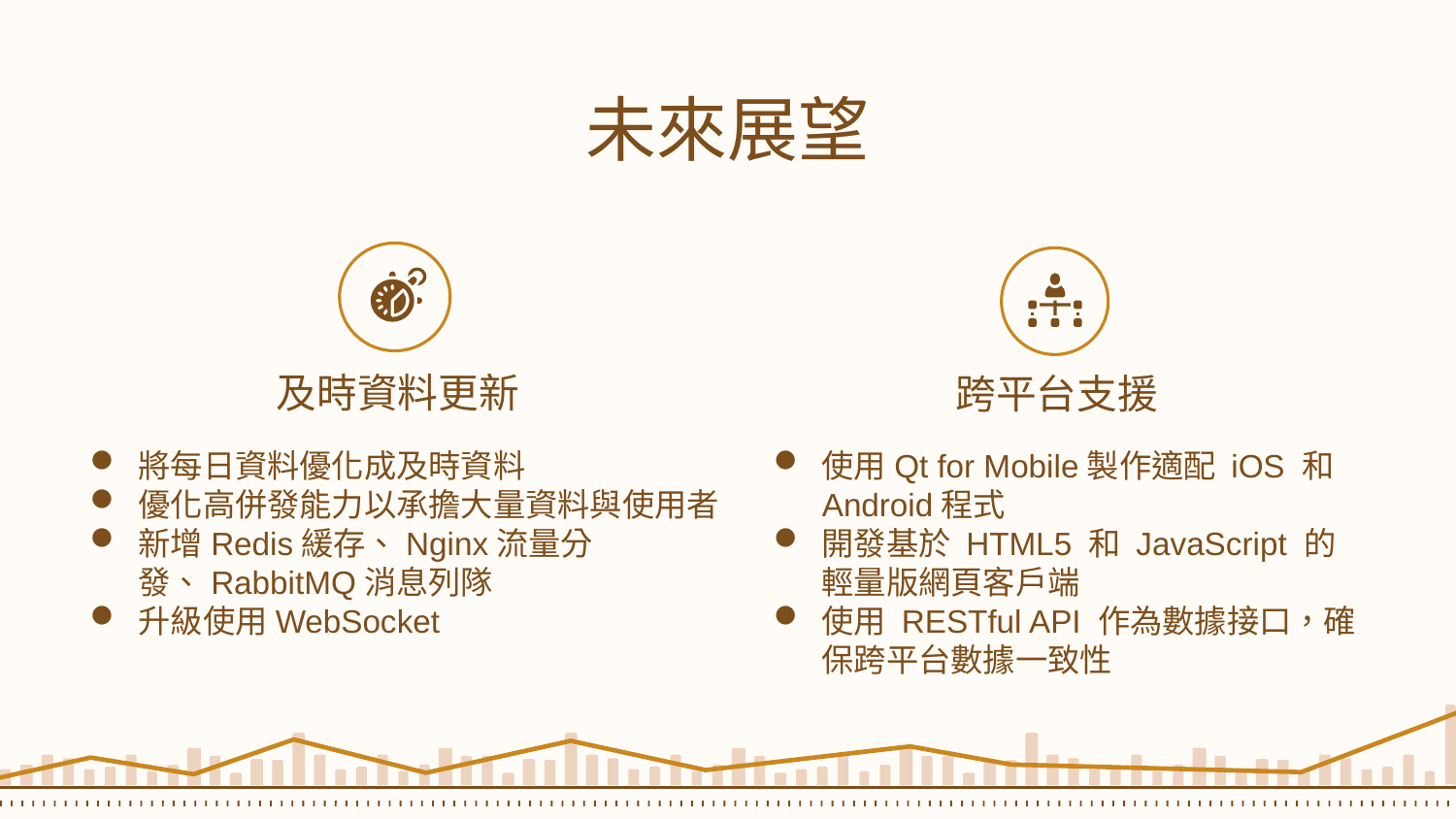

# 未來展望

及時資料更新
跨平台支援
將每日資料優化成及時資料
優化高併發能力以承擔大量資料與使用者
新增Redis緩存、Nginx流量分發、RabbitMQ消息列隊
升級使用WebSocket
使用Qt for Mobile製作適配 iOS 和 Android程式
開發基於 HTML5 和 JavaScript 的輕量版網頁客戶端
使用 RESTful API 作為數據接口，確保跨平台數據一致性